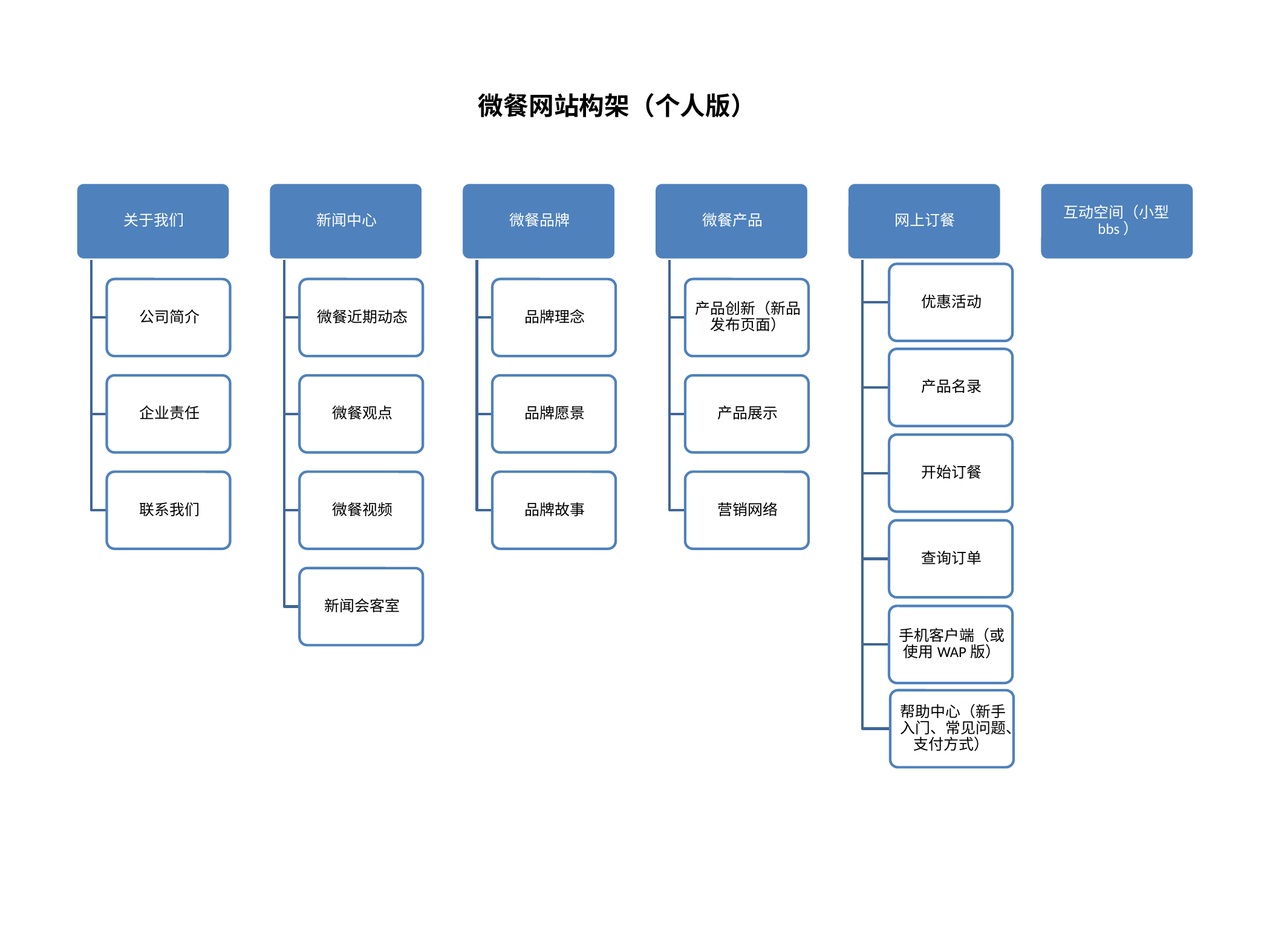

微餐网站构架（个人版）
关于我们
公司简介
企业责任
联系我们
新闻中心
微餐近期动态
微餐观点
微餐视频
新闻会客室
微餐品牌
品牌理念
品牌愿景
品牌故事
微餐产品
产品创新（新品发布页面）
产品展示
营销网络
网上订餐
产品名录
优惠活动
开始订餐
查询订单
手机客户端（或使用WAP版）
帮助中心（新手入门、常见问题、支付方式）
互动空间（小型bbs）